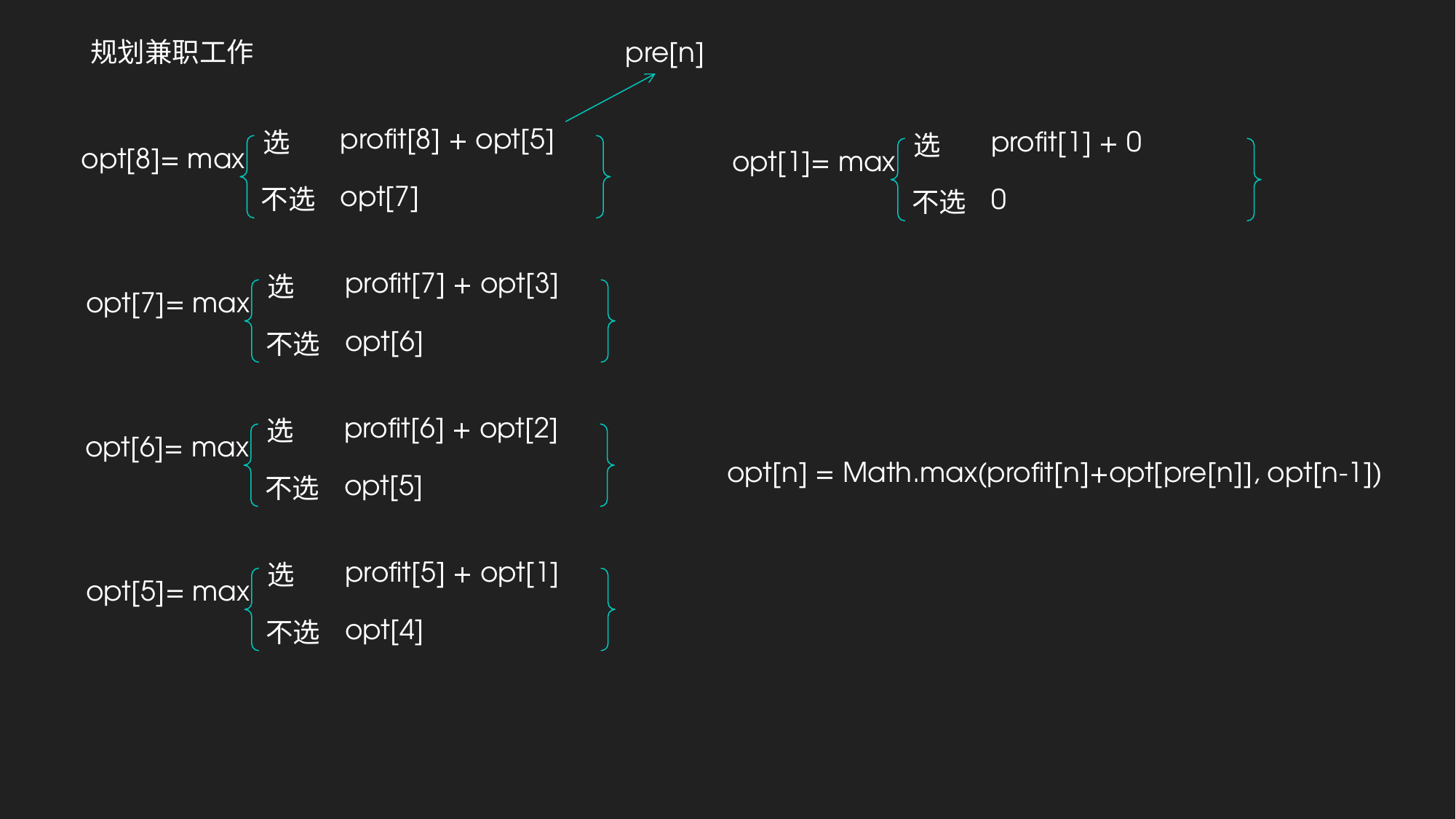

pre[n]
规划兼职工作

profit[8] + opt[5]

profit[1] + 0
选

选

opt[8]= max

opt[1]= max
opt[7]
0
不选
不选

profit[7] + opt[3]

选

opt[7]= max
opt[6]
不选

profit[6] + opt[2]

选

opt[6]= max
opt[n] = Math.max(profit[n]+opt[pre[n]], opt[n-1])

opt[5]
不选

profit[5] + opt[1]

选

opt[5]= max
opt[4]
不选